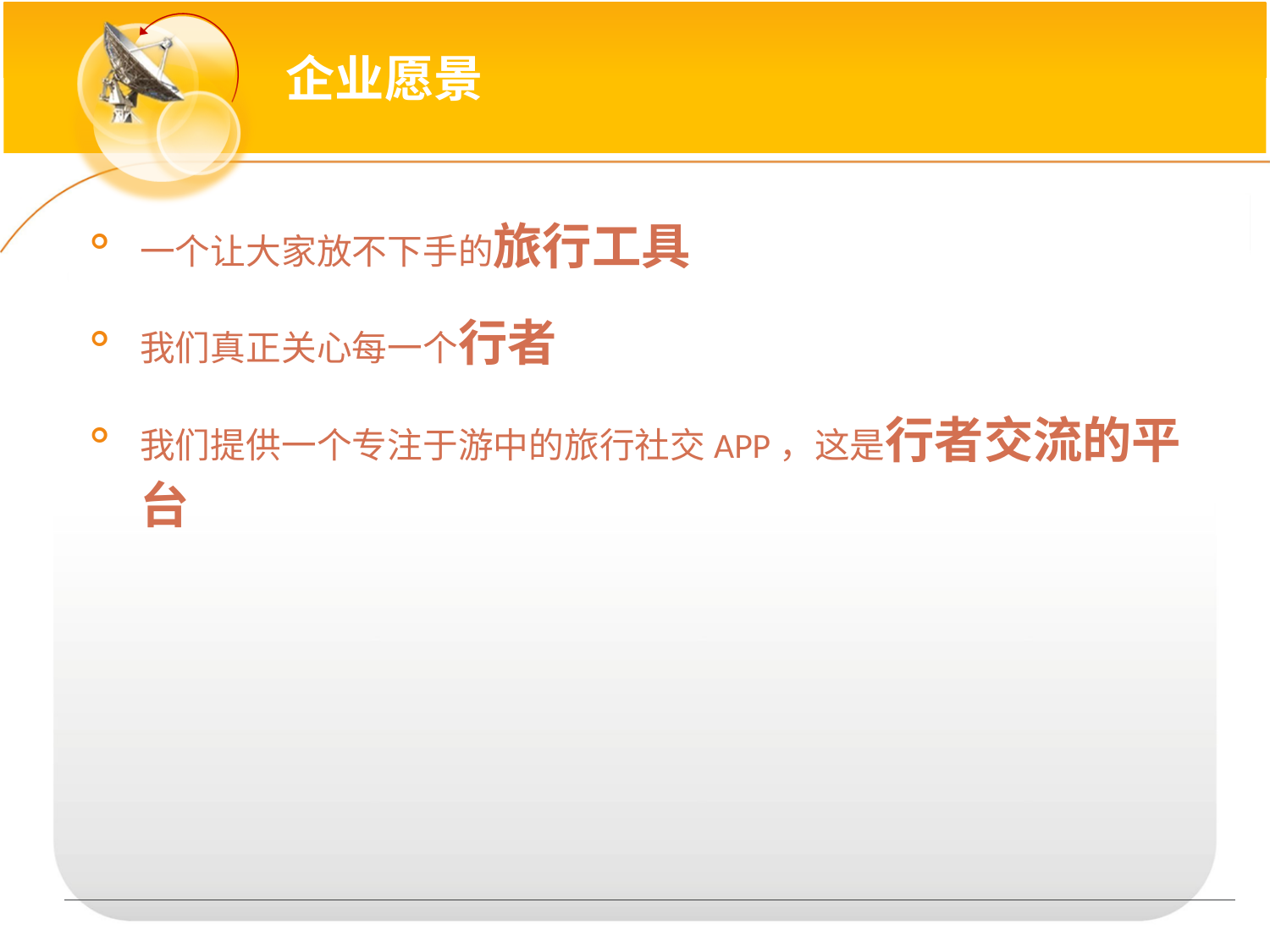

# 企业愿景
一个让大家放不下手的旅行工具
我们真正关心每一个行者
我们提供一个专注于游中的旅行社交APP，这是行者交流的平台